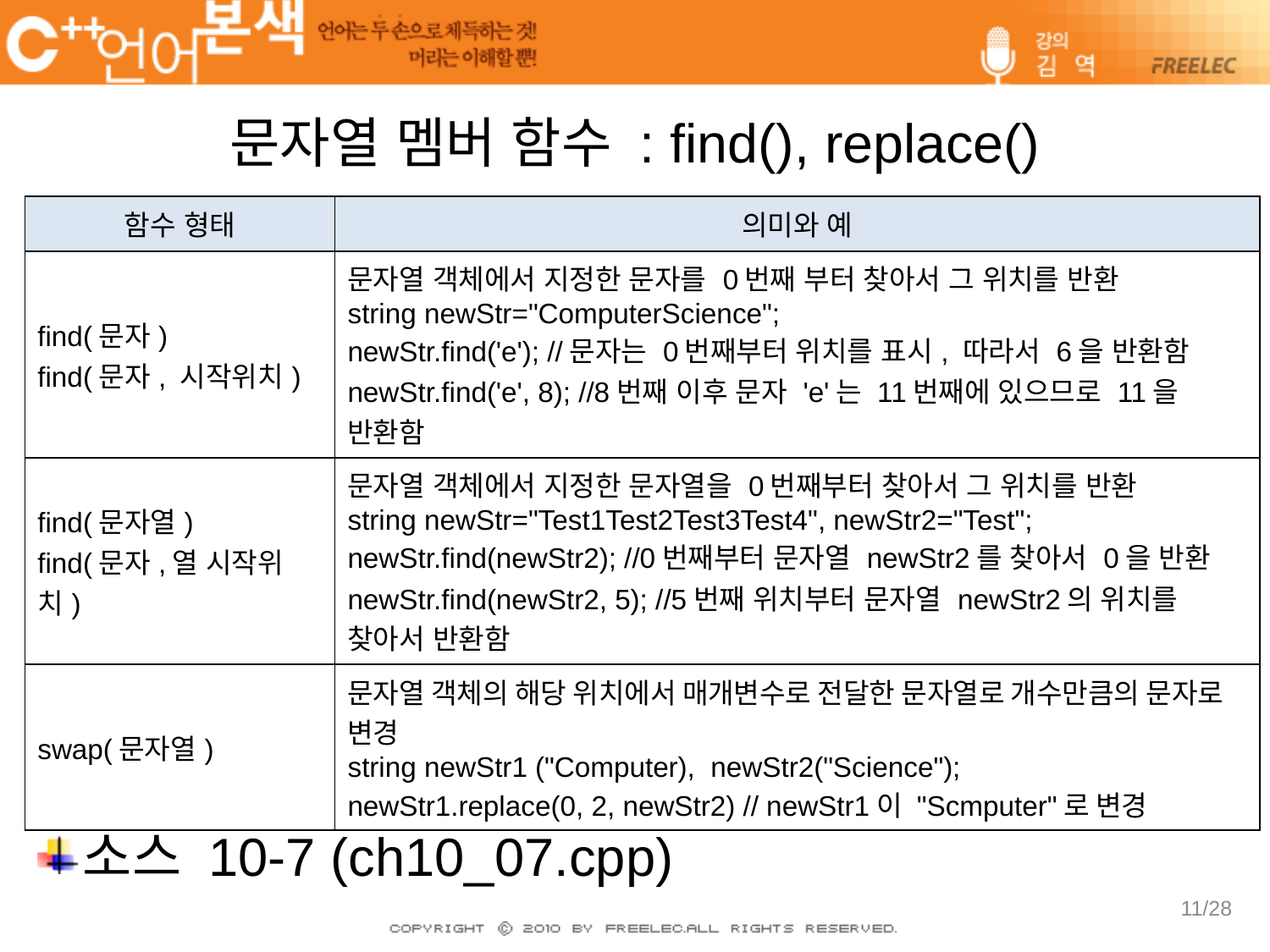

# 문자열 멤버 함수 : find(), replace()
| 함수 형태 | 의미와 예 |
| --- | --- |
| find(문자) find(문자, 시작위치) | 문자열 객체에서 지정한 문자를 0번째 부터 찾아서 그 위치를 반환 string newStr="ComputerScience"; newStr.find('e'); //문자는 0번째부터 위치를 표시, 따라서 6을 반환함 newStr.find('e', 8); //8번째 이후 문자 'e'는 11번째에 있으므로 11을 반환함 |
| find(문자열) find(문자,열 시작위치) | 문자열 객체에서 지정한 문자열을 0번째부터 찾아서 그 위치를 반환 string newStr="Test1Test2Test3Test4", newStr2="Test"; newStr.find(newStr2); //0번째부터 문자열 newStr2를 찾아서 0을 반환 newStr.find(newStr2, 5); //5번째 위치부터 문자열 newStr2의 위치를 찾아서 반환함 |
| swap(문자열) | 문자열 객체의 해당 위치에서 매개변수로 전달한 문자열로 개수만큼의 문자로 변경 string newStr1 ("Computer), newStr2("Science"); newStr1.replace(0, 2, newStr2) // newStr1이 "Scmputer"로 변경 |

소스 10-7 (ch10_07.cpp)
11/28